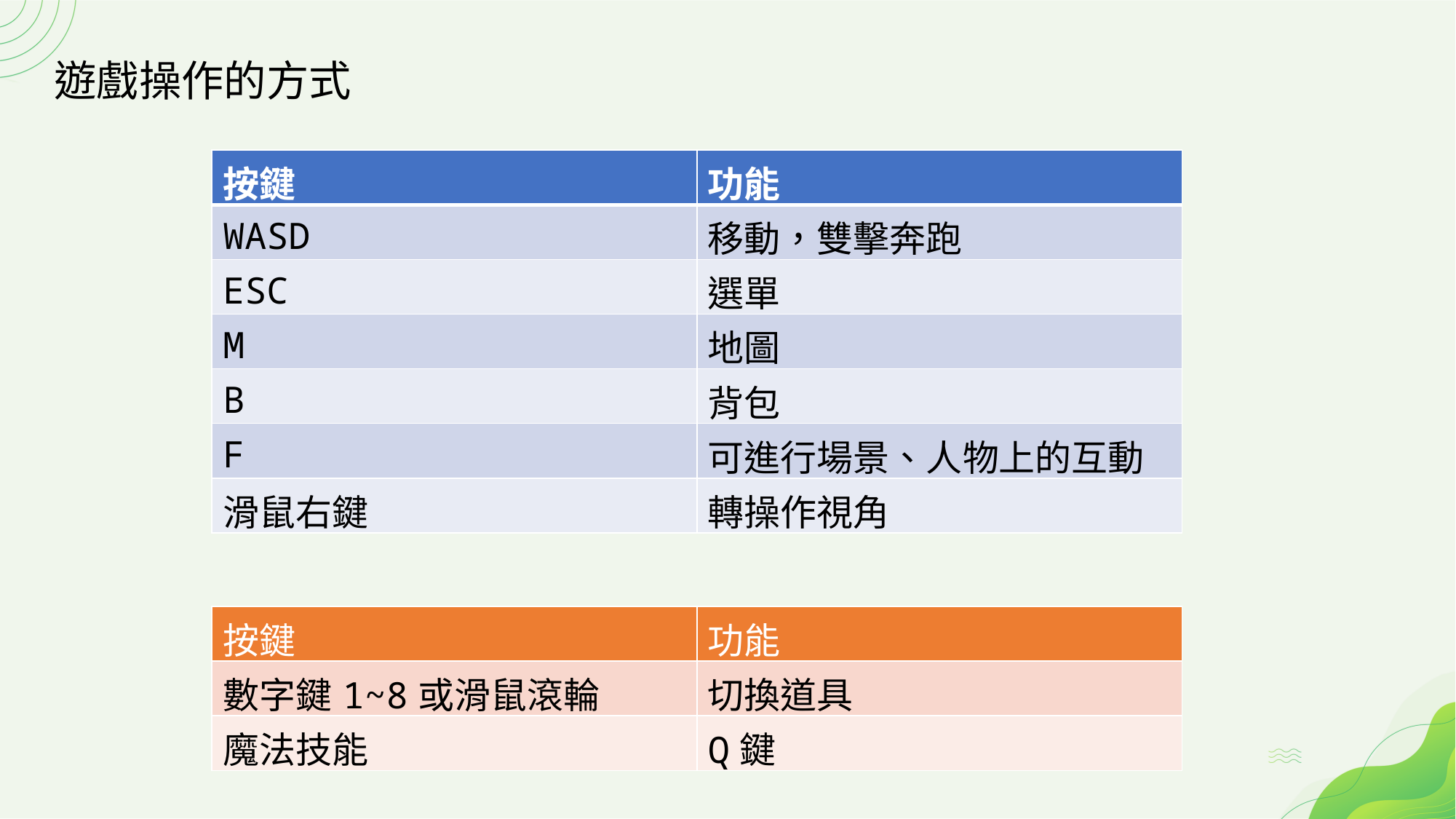

遊戲操作的方式
| 按鍵 | 功能 |
| --- | --- |
| WASD | 移動，雙擊奔跑 |
| ESC | 選單 |
| M | 地圖 |
| B | 背包 |
| F | 可進行場景、人物上的互動 |
| 滑鼠右鍵 | 轉操作視角 |
| 按鍵 | 功能 |
| --- | --- |
| 數字鍵1~8或滑鼠滾輪 | 切換道具 |
| 魔法技能 | Q鍵 |